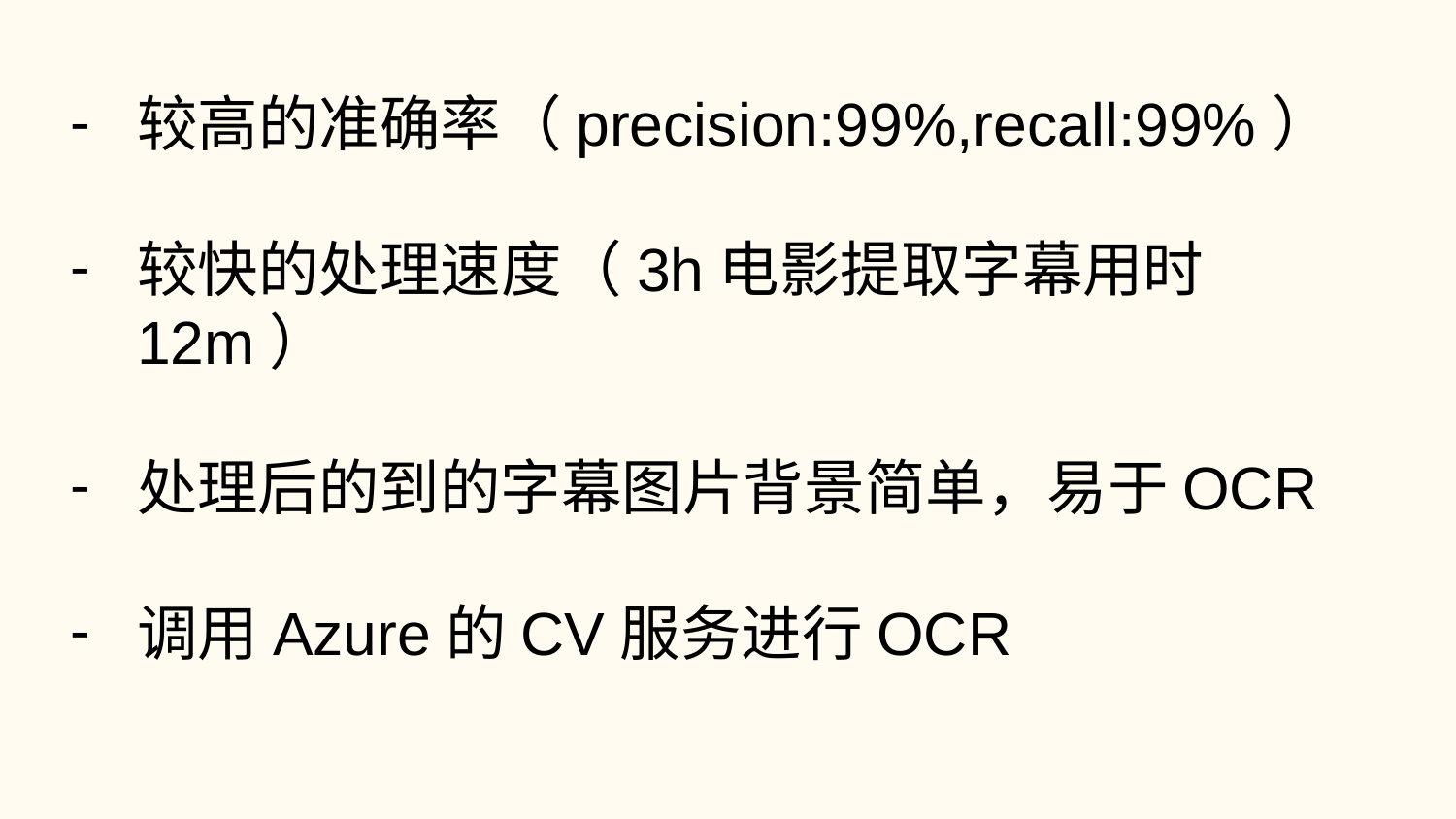

# 较高的准确率（precision:99%,recall:99%）

较快的处理速度（3h电影提取字幕用时12m）

处理后的到的字幕图片背景简单，易于OCR

调用Azure的CV服务进行OCR